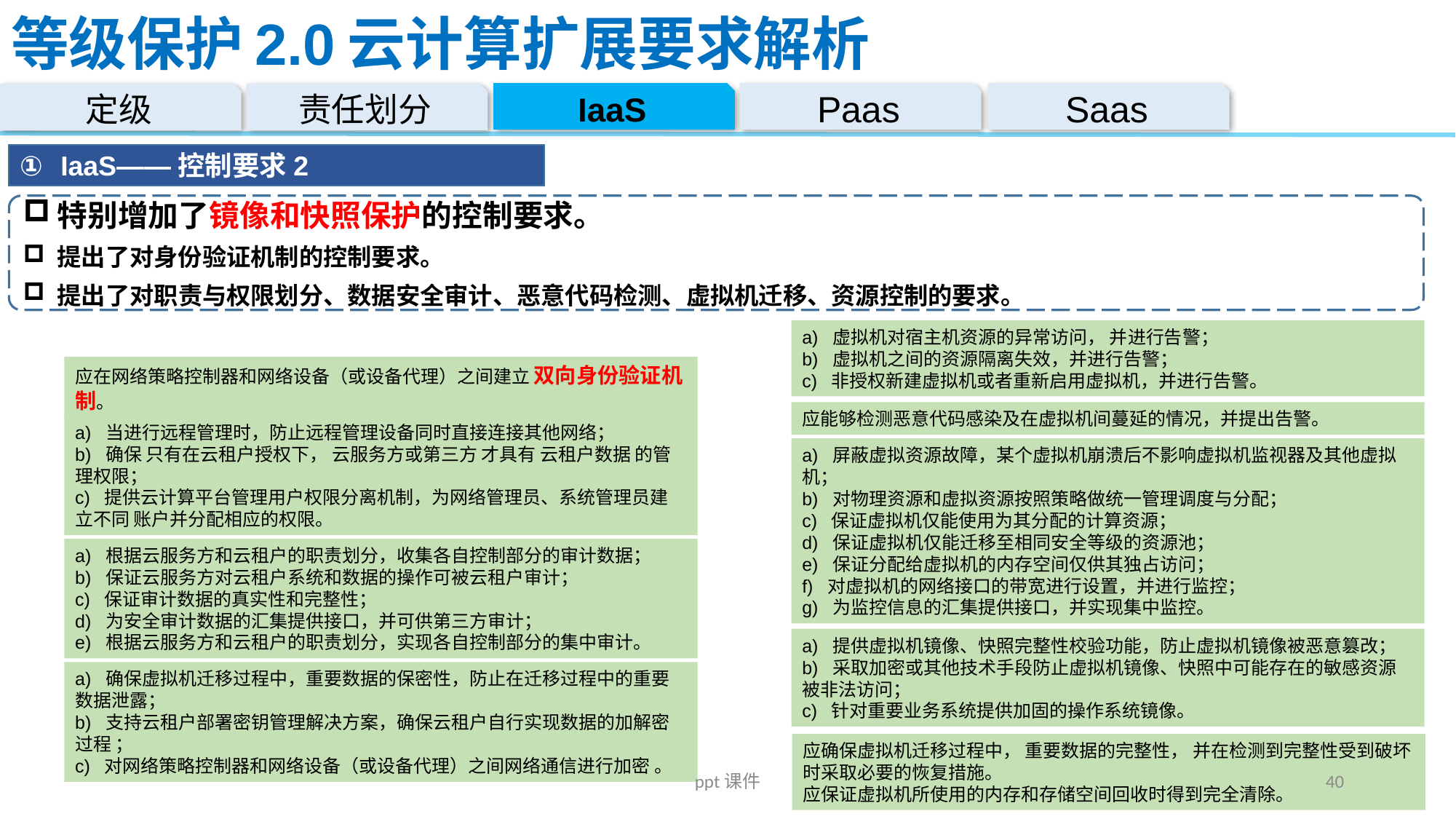

# 等级保护2.0云计算扩展要求解析
IaaS
Paas
Saas
定级
责任划分
IaaS——控制要求2
特别增加了镜像和快照保护的控制要求。
提出了对身份验证机制的控制要求。
提出了对职责与权限划分、数据安全审计、恶意代码检测、虚拟机迁移、资源控制的要求。
a)  虚拟机对宿主机资源的异常访问， 并进行告警；
b)  虚拟机之间的资源隔离失效，并进行告警；
c)  非授权新建虚拟机或者重新启用虚拟机，并进行告警。
应在网络策略控制器和网络设备（或设备代理）之间建立 双向身份验证机制。
应能够检测恶意代码感染及在虚拟机间蔓延的情况，并提出告警。
a)  当进行远程管理时，防止远程管理设备同时直接连接其他网络；
b)  确保 只有在云租户授权下， 云服务方或第三方 才具有 云租户数据 的管理权限；
c)  提供云计算平台管理用户权限分离机制，为网络管理员、系统管理员建立不同 账户并分配相应的权限。
a)  屏蔽虚拟资源故障，某个虚拟机崩溃后不影响虚拟机监视器及其他虚拟机；
b)  对物理资源和虚拟资源按照策略做统一管理调度与分配；
c)  保证虚拟机仅能使用为其分配的计算资源；
d)  保证虚拟机仅能迁移至相同安全等级的资源池；
e)  保证分配给虚拟机的内存空间仅供其独占访问；
f)  对虚拟机的网络接口的带宽进行设置，并进行监控；
g)  为监控信息的汇集提供接口，并实现集中监控。
a)  根据云服务方和云租户的职责划分，收集各自控制部分的审计数据；
b)  保证云服务方对云租户系统和数据的操作可被云租户审计；
c)  保证审计数据的真实性和完整性；
d)  为安全审计数据的汇集提供接口，并可供第三方审计；
e)  根据云服务方和云租户的职责划分，实现各自控制部分的集中审计。
a)  提供虚拟机镜像、快照完整性校验功能，防止虚拟机镜像被恶意篡改；
b)  采取加密或其他技术手段防止虚拟机镜像、快照中可能存在的敏感资源被非法访问；
c)  针对重要业务系统提供加固的操作系统镜像。
a)  确保虚拟机迁移过程中，重要数据的保密性，防止在迁移过程中的重要数据泄露；
b)  支持云租户部署密钥管理解决方案，确保云租户自行实现数据的加解密过程 ；
c)  对网络策略控制器和网络设备（或设备代理）之间网络通信进行加密 。
应确保虚拟机迁移过程中， 重要数据的完整性， 并在检测到完整性受到破坏时采取必要的恢复措施。
应保证虚拟机所使用的内存和存储空间回收时得到完全清除。
ppt课件
40